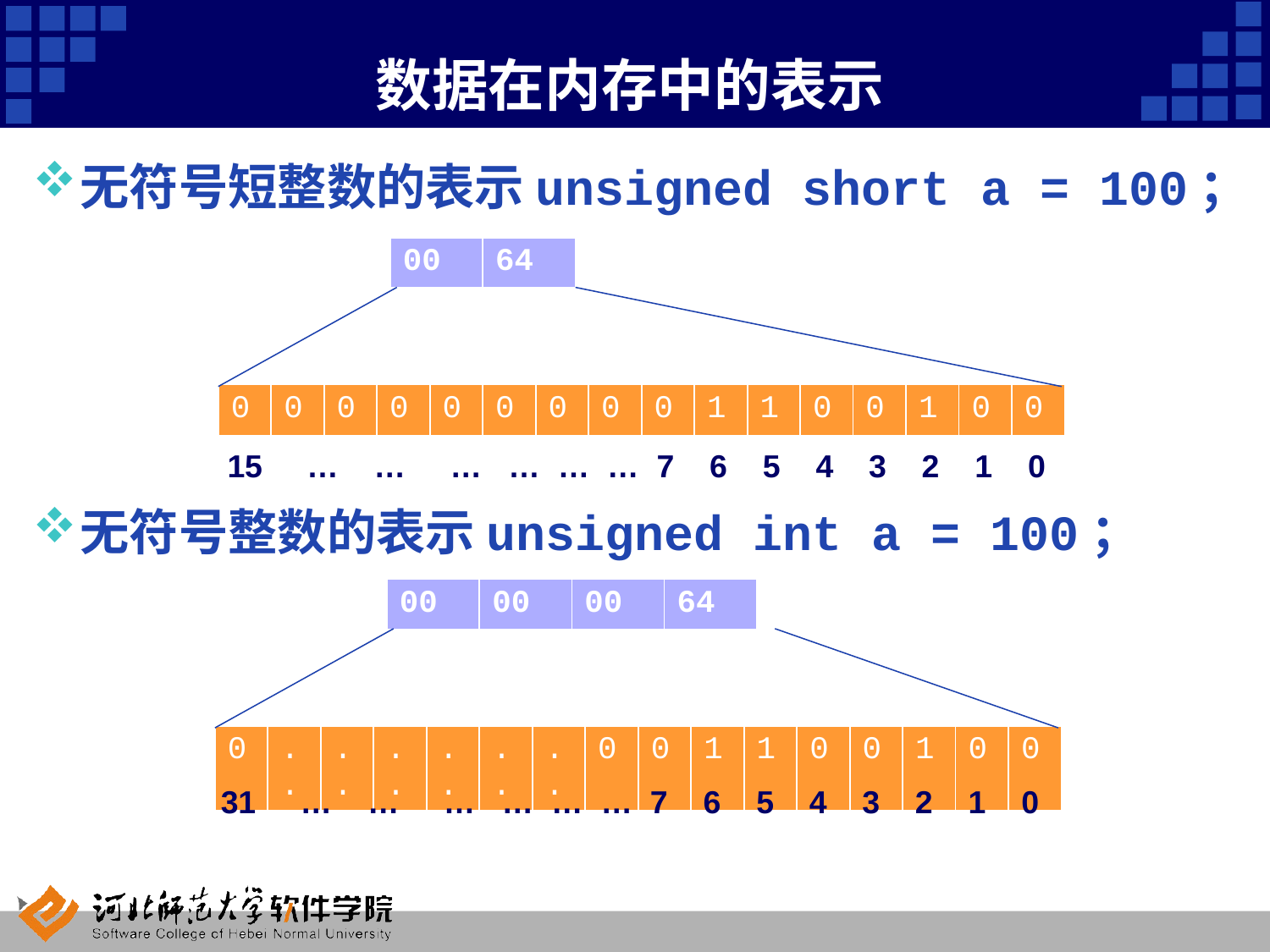

# 数据在内存中的表示
无符号短整数的表示unsigned short a = 100；

无符号整数的表示unsigned int a = 100；

| 00 | 64 |
| --- | --- |
| 0 | 0 | 0 | 0 | 0 | 0 | 0 | 0 | 0 | 1 | 1 | 0 | 0 | 1 | 0 | 0 |
| --- | --- | --- | --- | --- | --- | --- | --- | --- | --- | --- | --- | --- | --- | --- | --- |
15     …    …     …   …  …  …  7    6    5    4    3    2    1    0
| 00 | 00 | 00 | 64 |
| --- | --- | --- | --- |
| 0 | .. | .. | .. | .. | .. | .. | 0 | 0 | 1 | 1 | 0 | 0 | 1 | 0 | 0 |
| --- | --- | --- | --- | --- | --- | --- | --- | --- | --- | --- | --- | --- | --- | --- | --- |
31     …    …     …   …  …  …  7    6    5    4    3    2    1    0